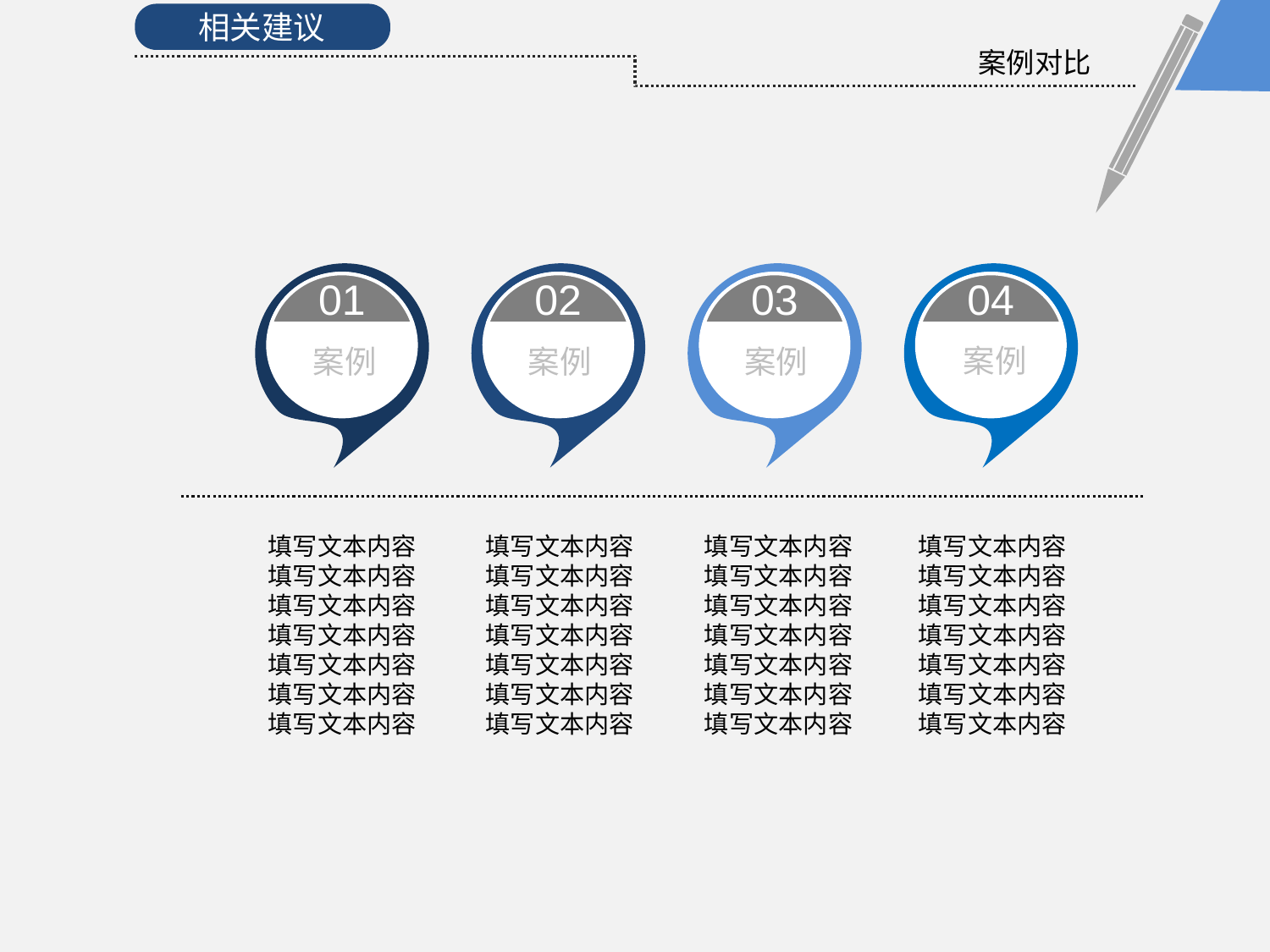

相关建议

案例对比

01

02

03

04
案例
案例
案例
案例
填写文本内容
填写文本内容
填写文本内容
填写文本内容
填写文本内容
填写文本内容
填写文本内容

填写文本内容
填写文本内容
填写文本内容
填写文本内容
填写文本内容
填写文本内容
填写文本内容

填写文本内容
填写文本内容
填写文本内容
填写文本内容
填写文本内容
填写文本内容
填写文本内容

填写文本内容
填写文本内容
填写文本内容
填写文本内容
填写文本内容
填写文本内容
填写文本内容